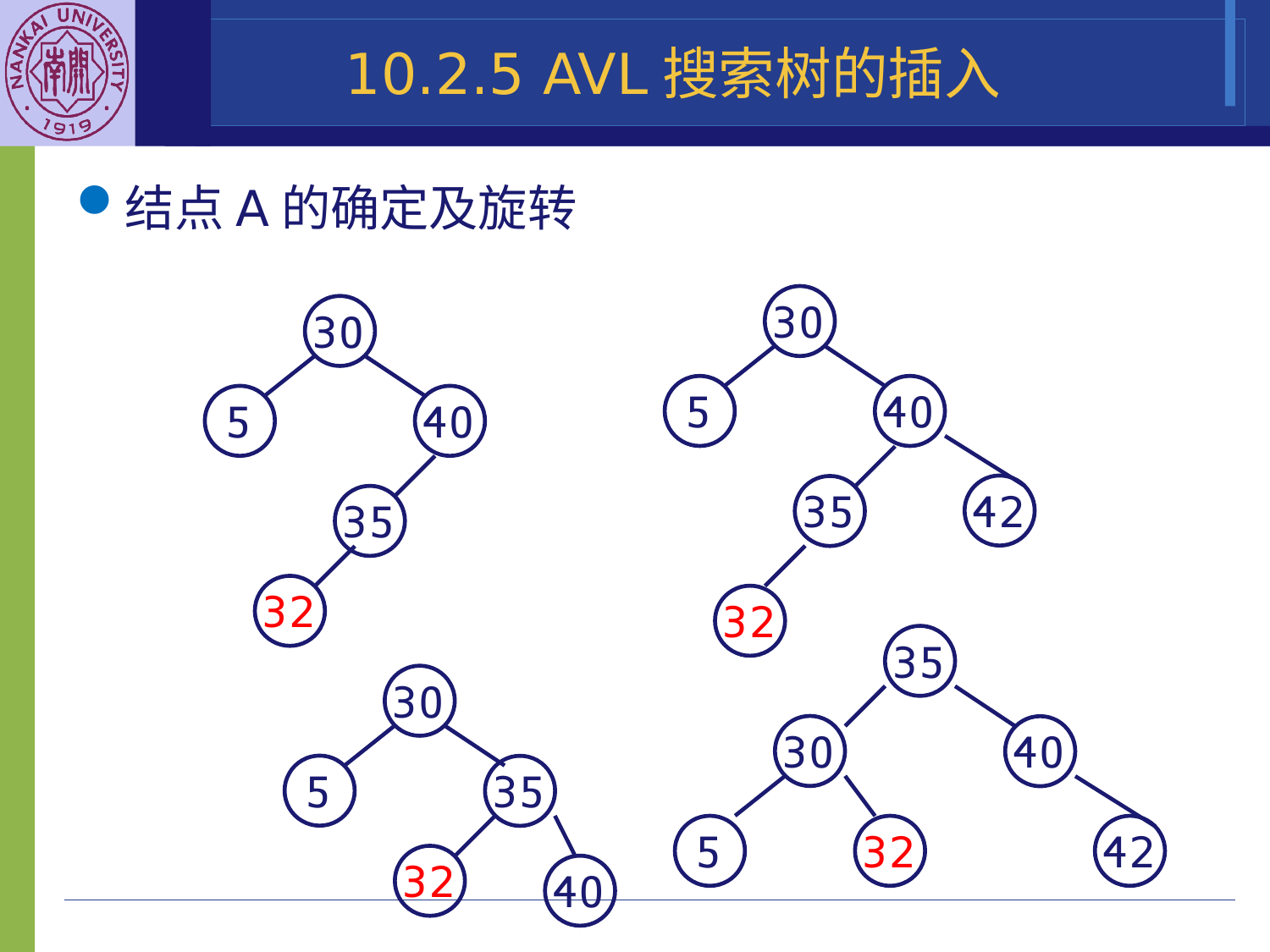

# 10.2.5 AVL搜索树的插入
结点A的确定及旋转

30
30

5
40
5
40

42
35
35

32
32
35
30

30
40

5
35

5
32
42

32
40